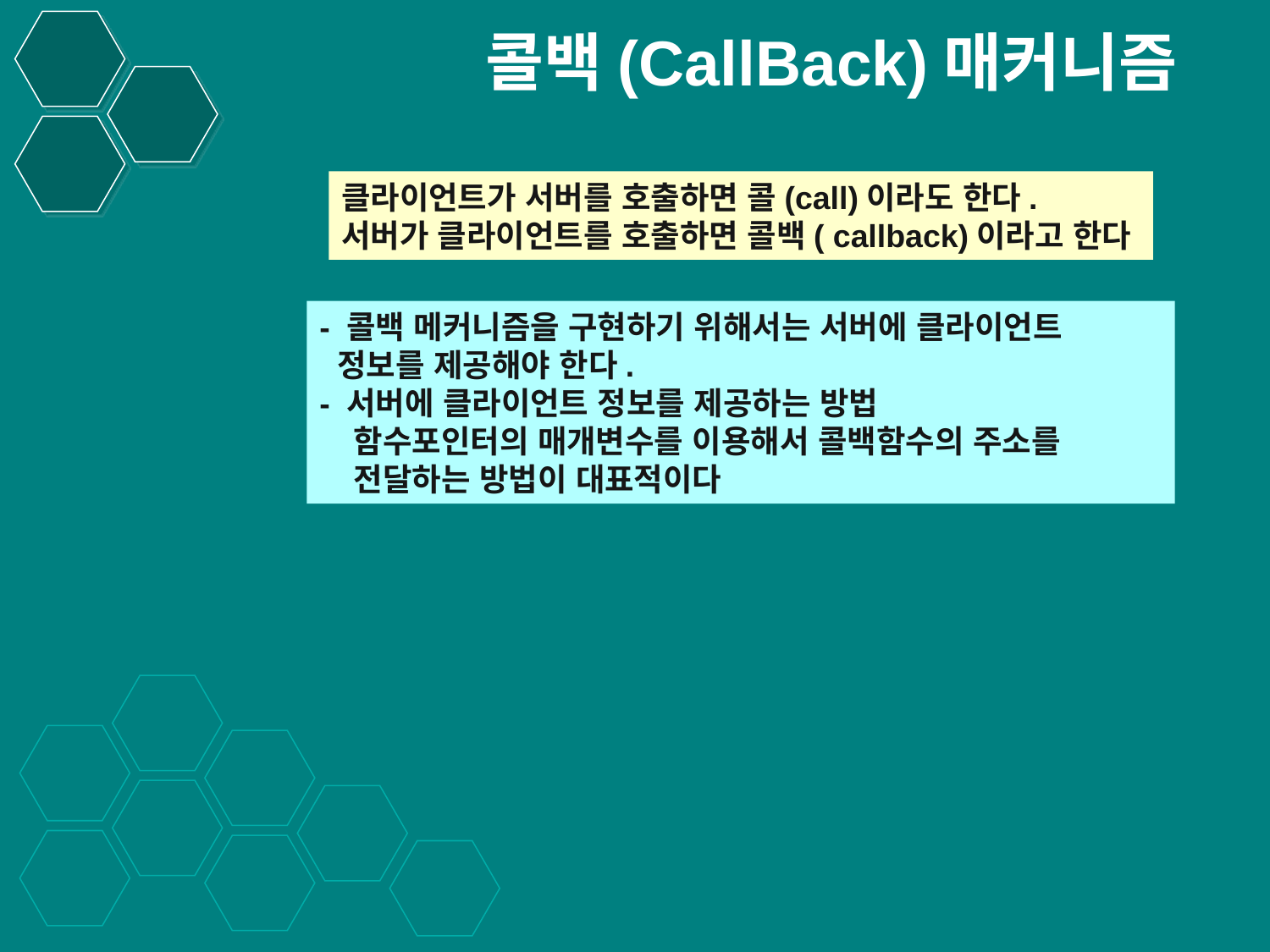

콜백(CallBack)매커니즘
클라이언트가 서버를 호출하면 콜(call)이라도 한다.
서버가 클라이언트를 호출하면 콜백( callback)이라고 한다
- 콜백 메커니즘을 구현하기 위해서는 서버에 클라이언트
  정보를 제공해야 한다.
- 서버에 클라이언트 정보를 제공하는 방법
   함수포인터의 매개변수를 이용해서 콜백함수의 주소를
   전달하는 방법이 대표적이다